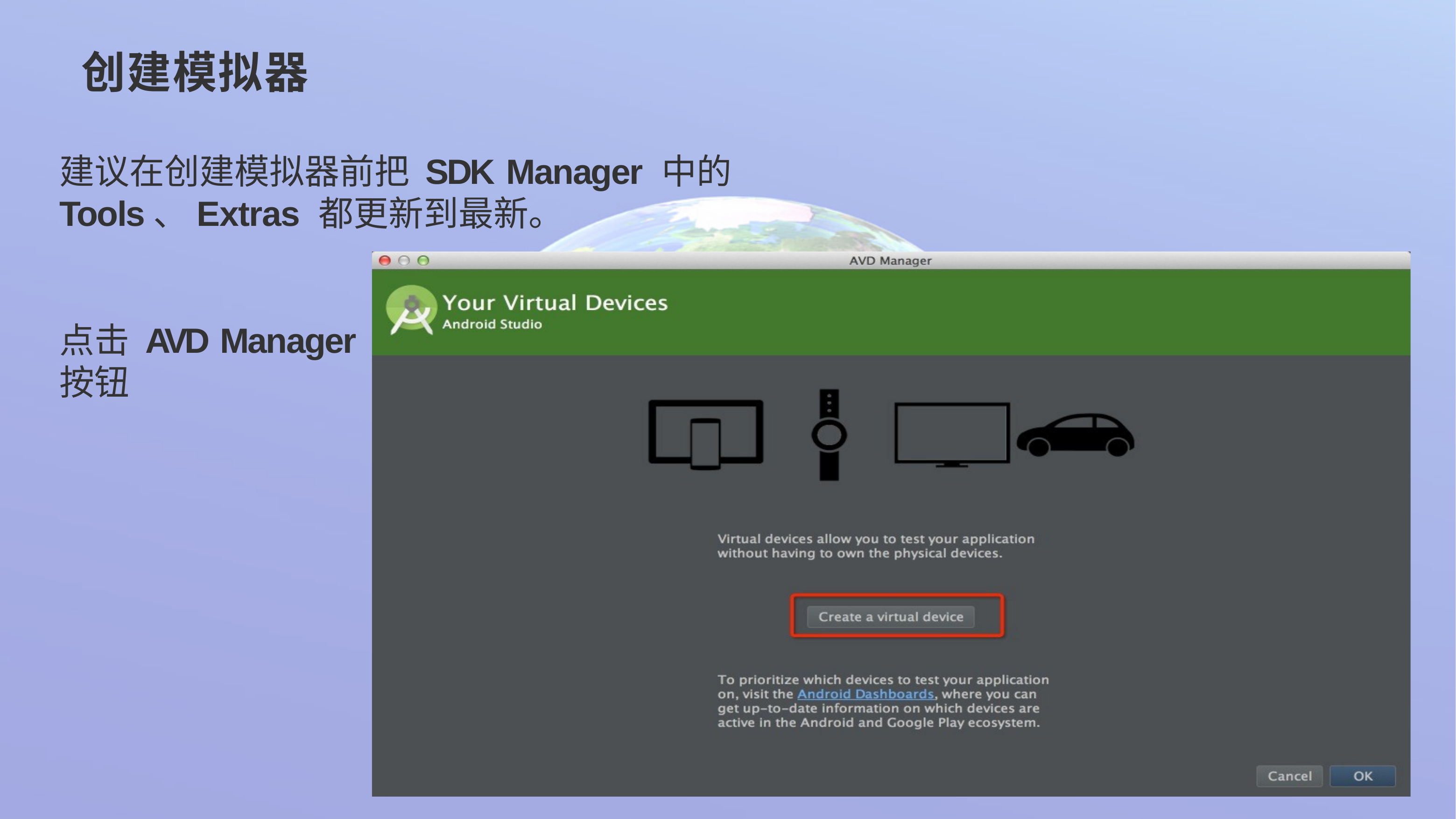

创建模拟器
建议在创建模拟器前把 SDK Manager 中的 Tools、Extras 都更新到最新。

点击 AVD Manager
按钮